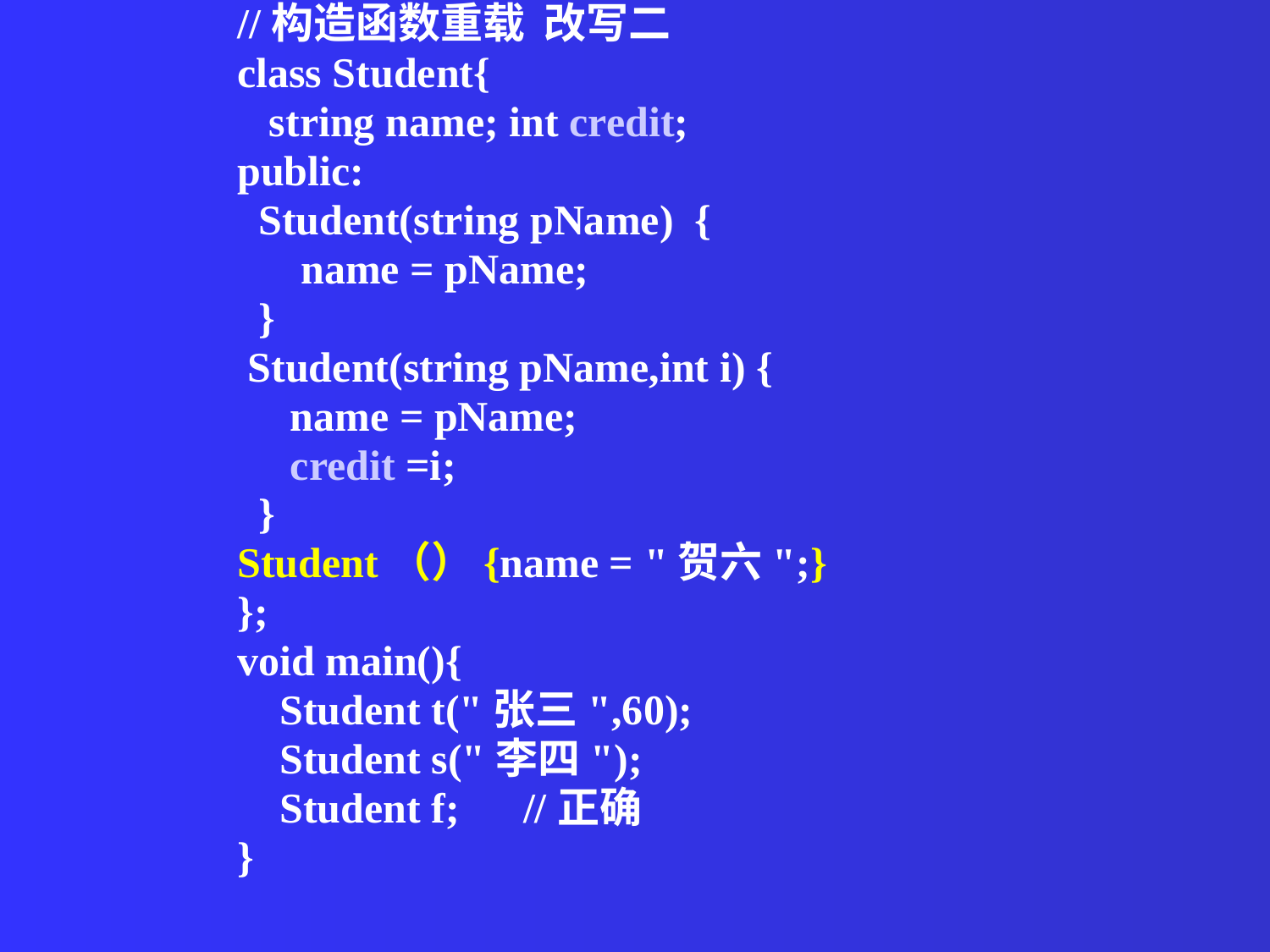

//构造函数重载  改写二
class Student{
   string name; int credit;
public:
  Student(string pName)  {
      name = pName;
  }
 Student(string pName,int i) {
     name = pName;
     credit =i;
  }
Student（）{name = "贺六";}
};
void main(){
    Student t("张三",60);
    Student s("李四");
    Student f;      //正确
}